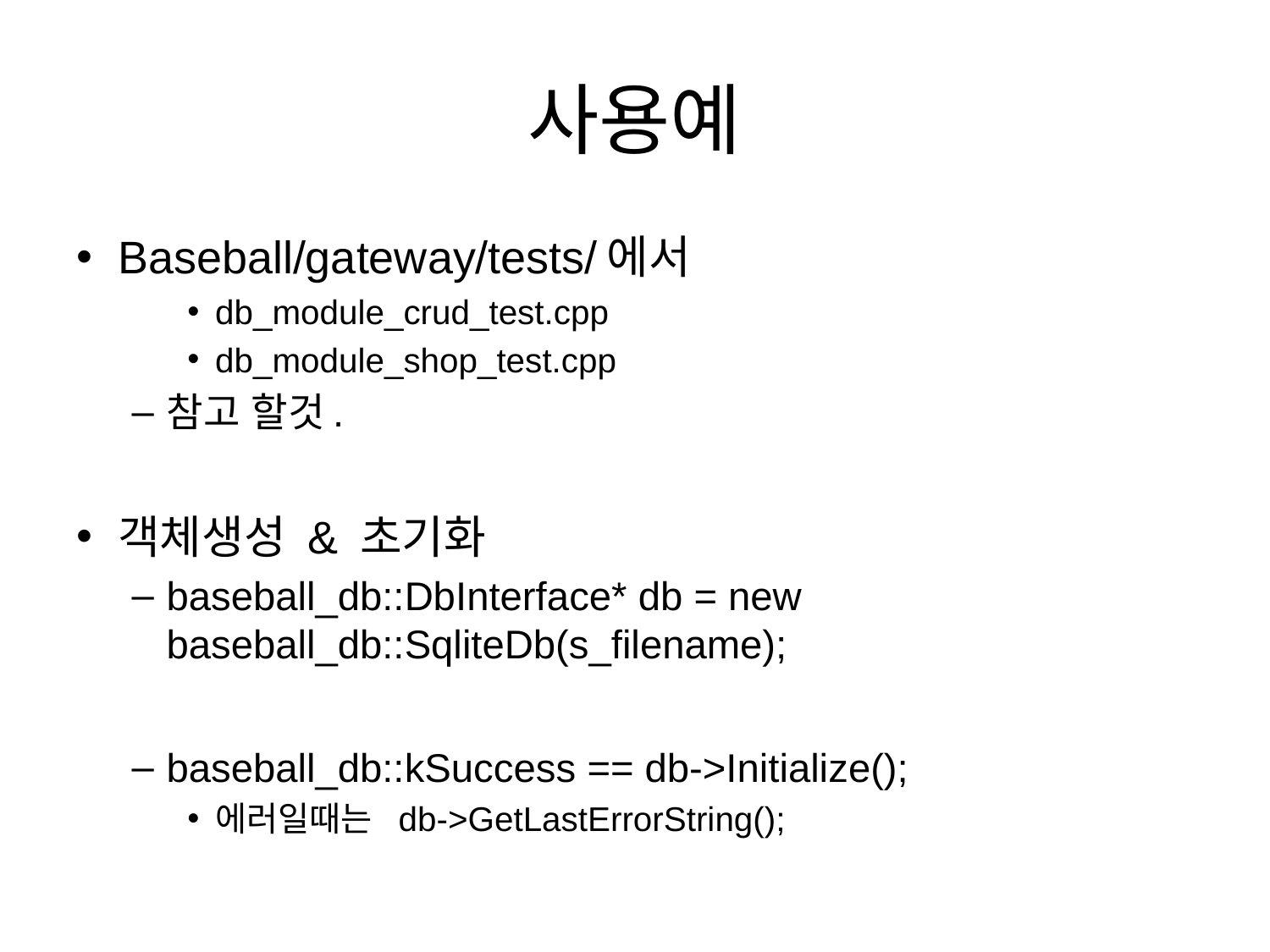

# 사용예
Baseball/gateway/tests/에서
db_module_crud_test.cpp
db_module_shop_test.cpp
참고 할것.

객체생성 & 초기화
baseball_db::DbInterface* db = new baseball_db::SqliteDb(s_filename);

baseball_db::kSuccess == db->Initialize();
에러일때는  db->GetLastErrorString();